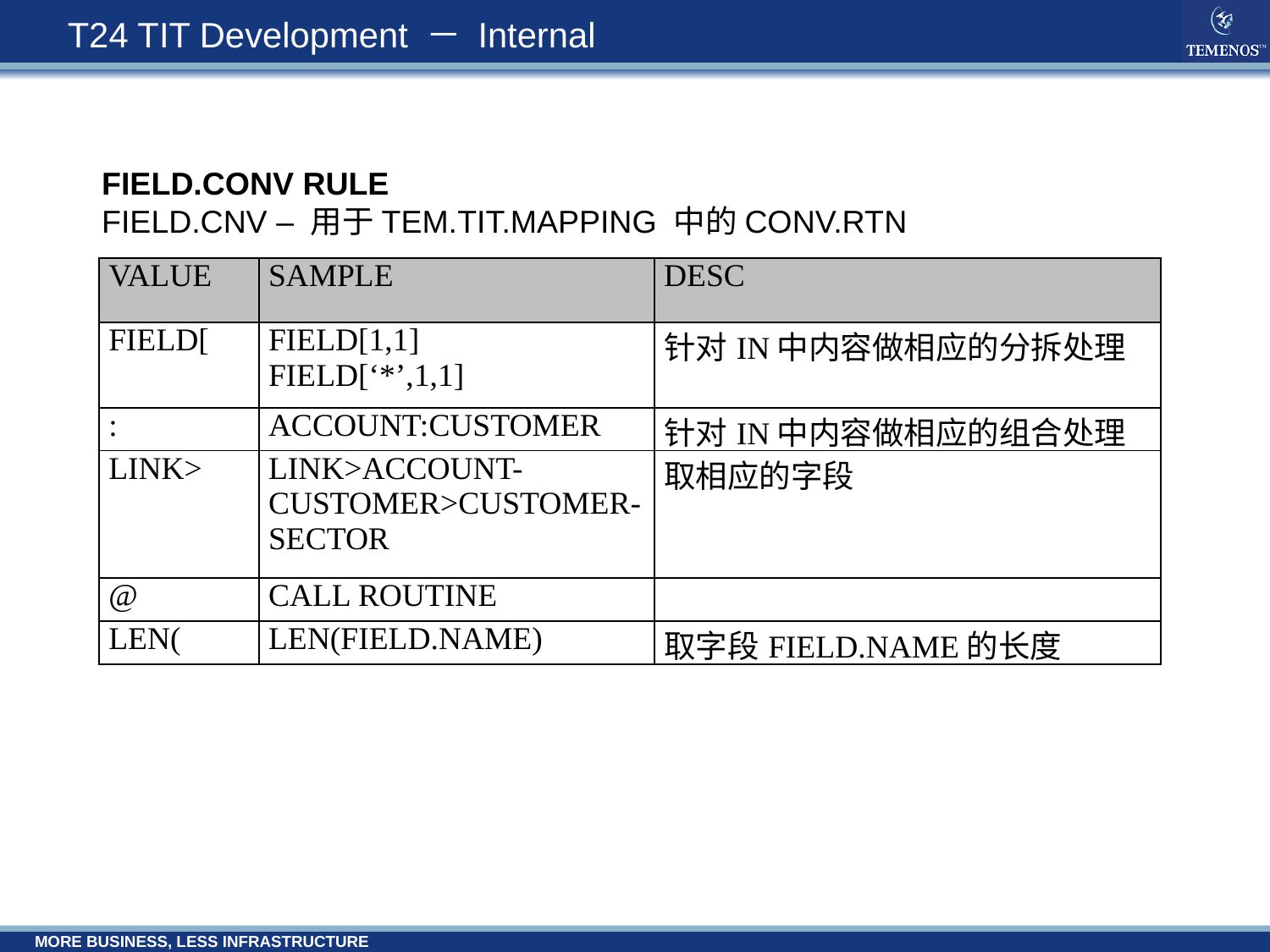

# T24 TIT Development － Internal

FIELD.CONV RULE
FIELD.CNV – 用于TEM.TIT.MAPPING 中的CONV.RTN
| VALUE | SAMPLE | DESC |
| --- | --- | --- |
| FIELD[ | FIELD[1,1] FIELD[‘\*’,1,1] | 针对IN中内容做相应的分拆处理 |
| : | ACCOUNT:CUSTOMER | 针对IN中内容做相应的组合处理 |
| LINK> | LINK>ACCOUNT-CUSTOMER>CUSTOMER-SECTOR | 取相应的字段 |
| @ | CALL ROUTINE |  |
| LEN( | LEN(FIELD.NAME) | 取字段FIELD.NAME的长度 |